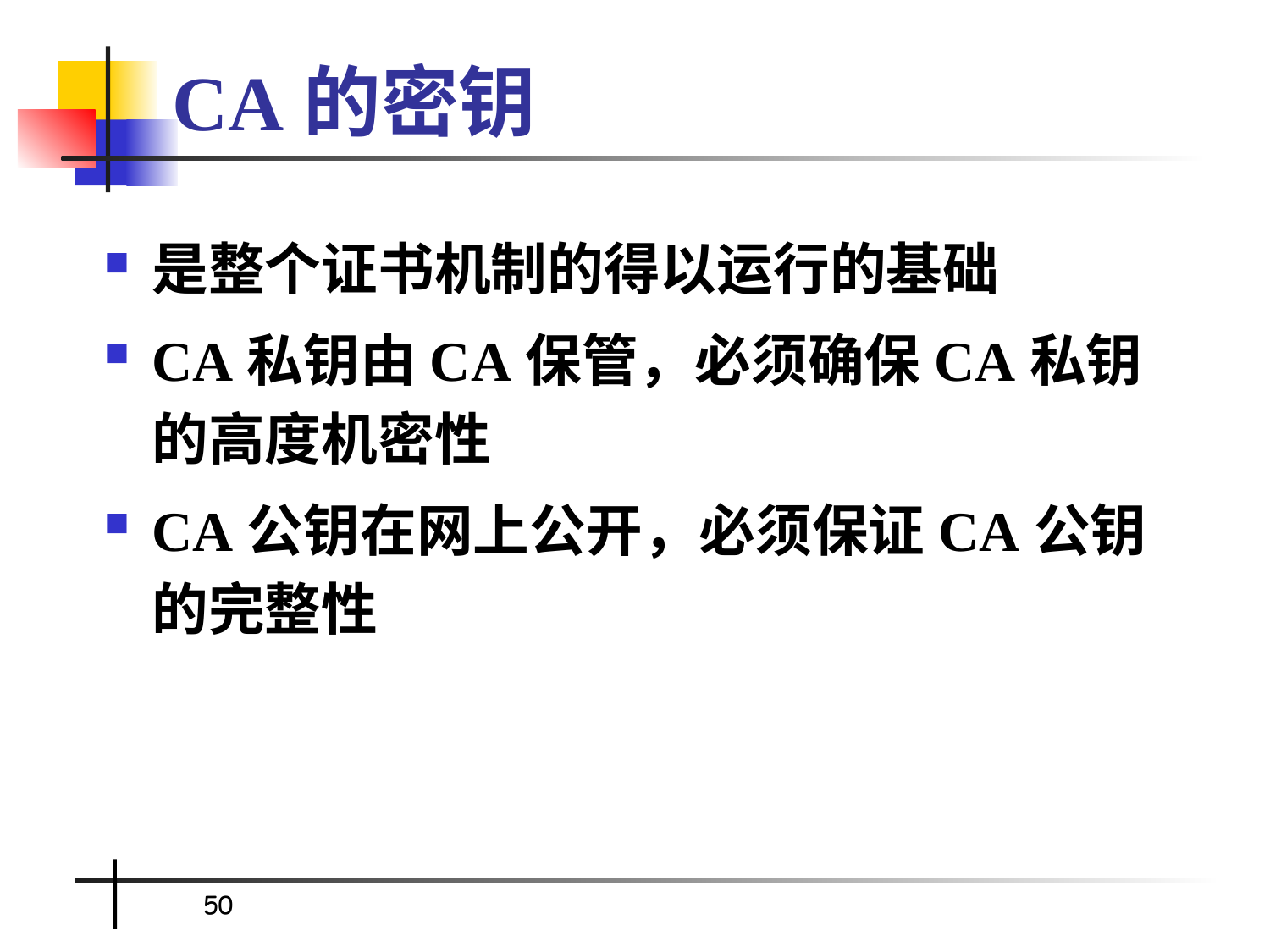

# CA的密钥
是整个证书机制的得以运行的基础
CA私钥由CA保管，必须确保CA私钥的高度机密性
CA公钥在网上公开，必须保证CA公钥的完整性
50